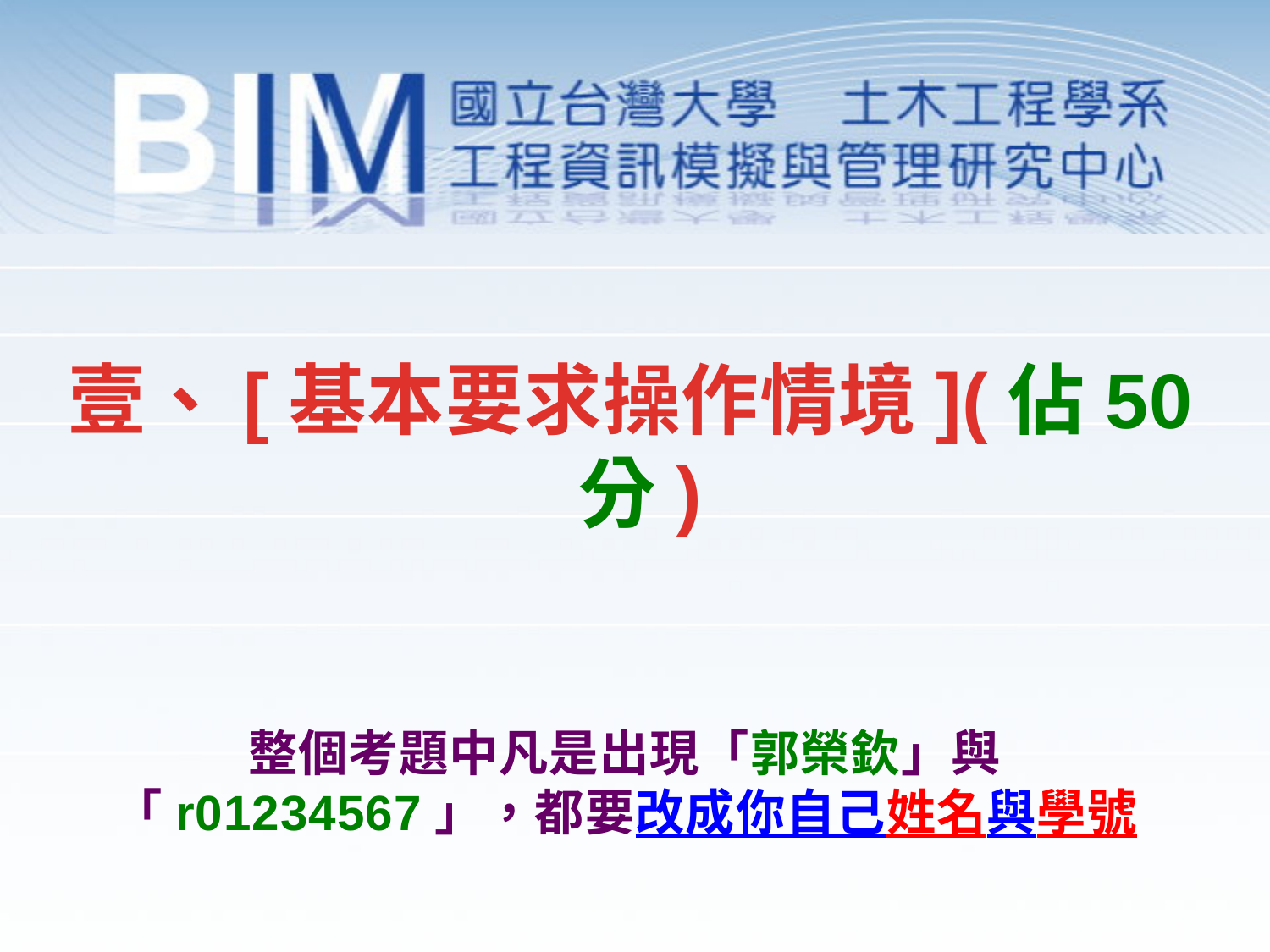

# 壹、[基本要求操作情境](佔50分)
整個考題中凡是出現「郭榮欽」與「r01234567」，都要改成你自己姓名與學號